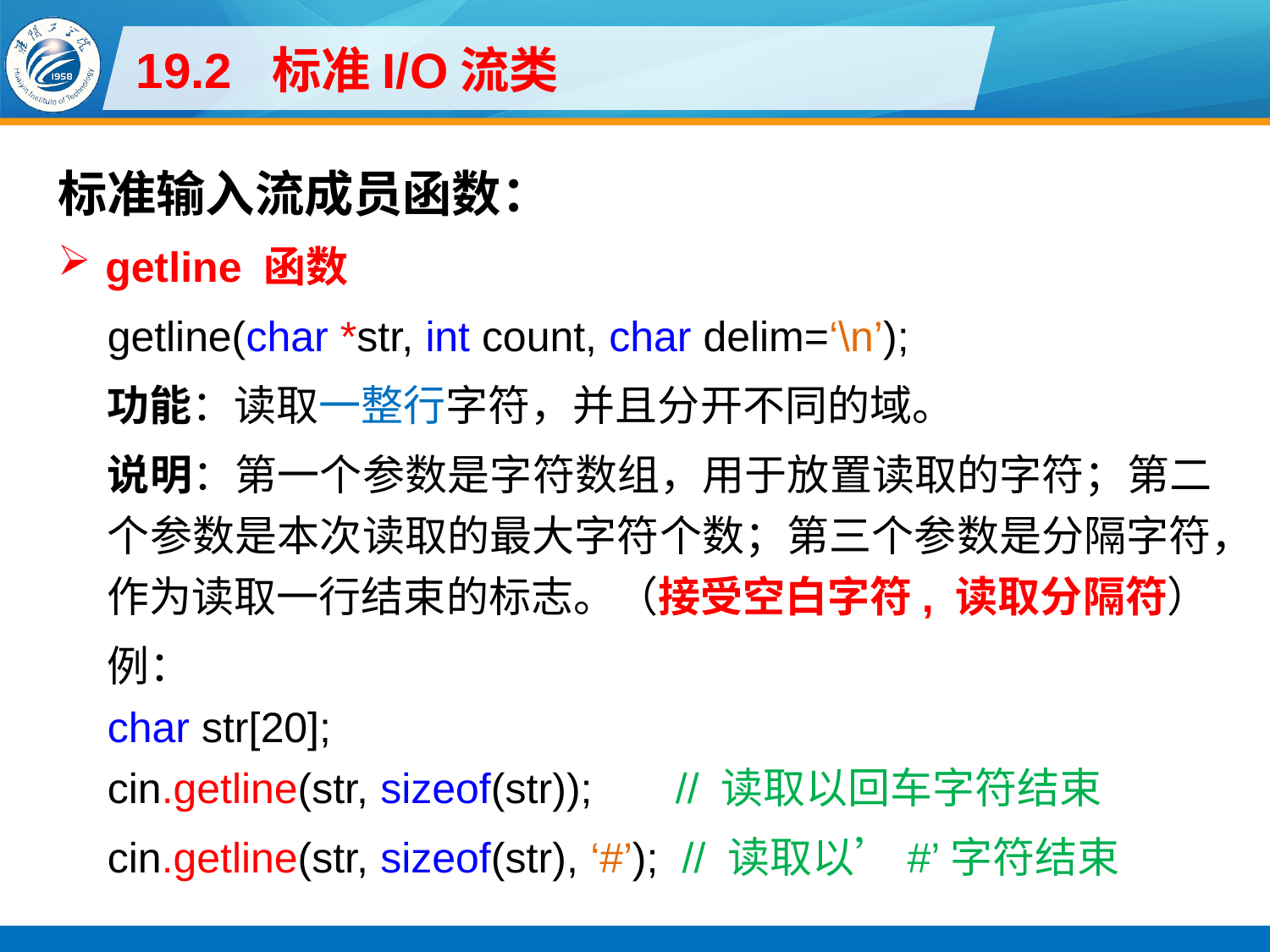

# 19.2  标准I/O流类
标准输入流成员函数：
getline 函数
getline(char *str, int count, char delim=‘\n’);
功能：读取一整行字符，并且分开不同的域。
说明：第一个参数是字符数组，用于放置读取的字符；第二个参数是本次读取的最大字符个数；第三个参数是分隔字符，作为读取一行结束的标志。（接受空白字符, 读取分隔符）
例：
char str[20];
cin.getline(str, sizeof(str));       // 读取以回车字符结束
cin.getline(str, sizeof(str), ‘#’);  // 读取以’#’字符结束